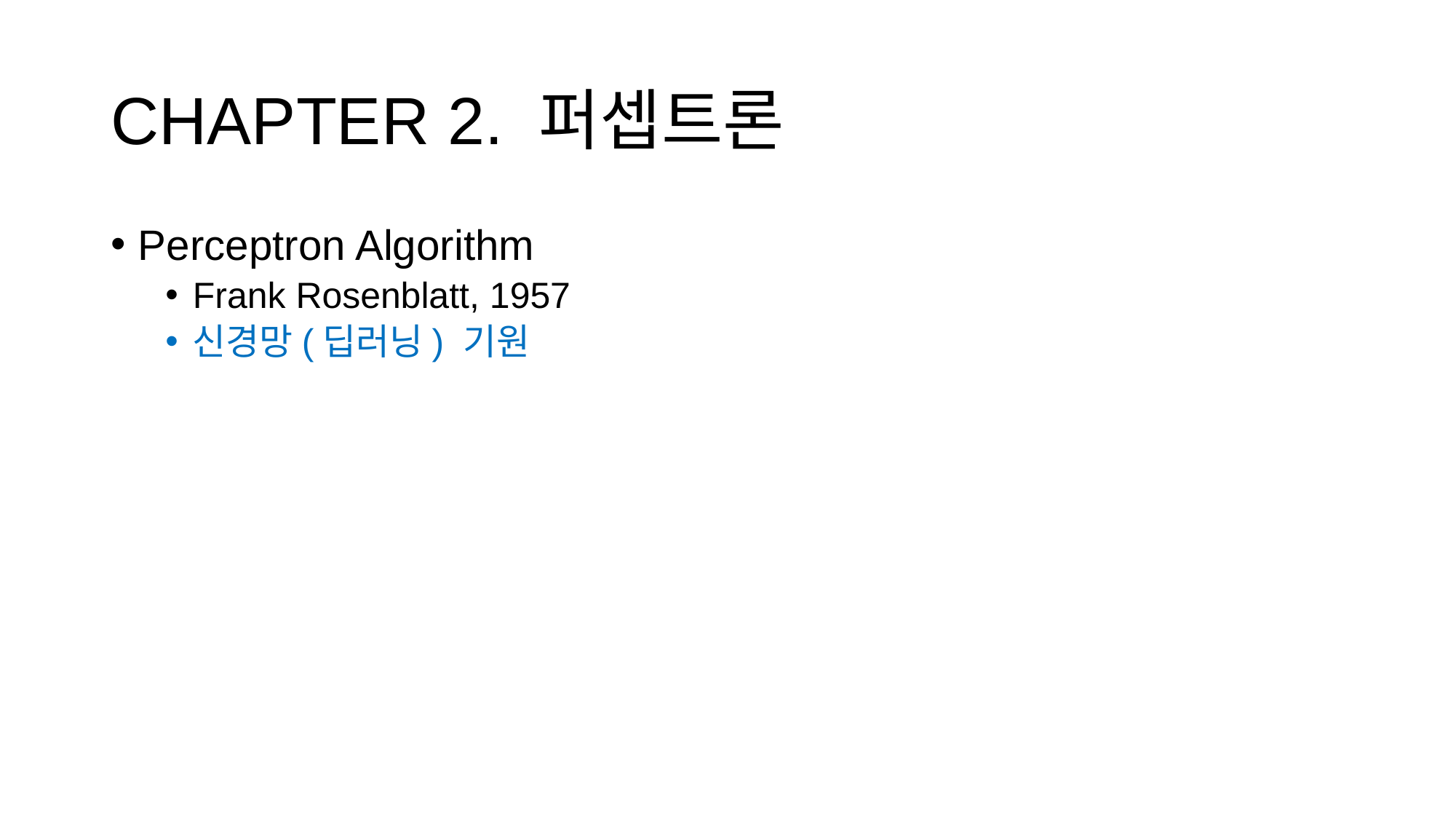

# CHAPTER 2. 퍼셉트론
Perceptron Algorithm
Frank Rosenblatt, 1957
신경망(딥러닝) 기원